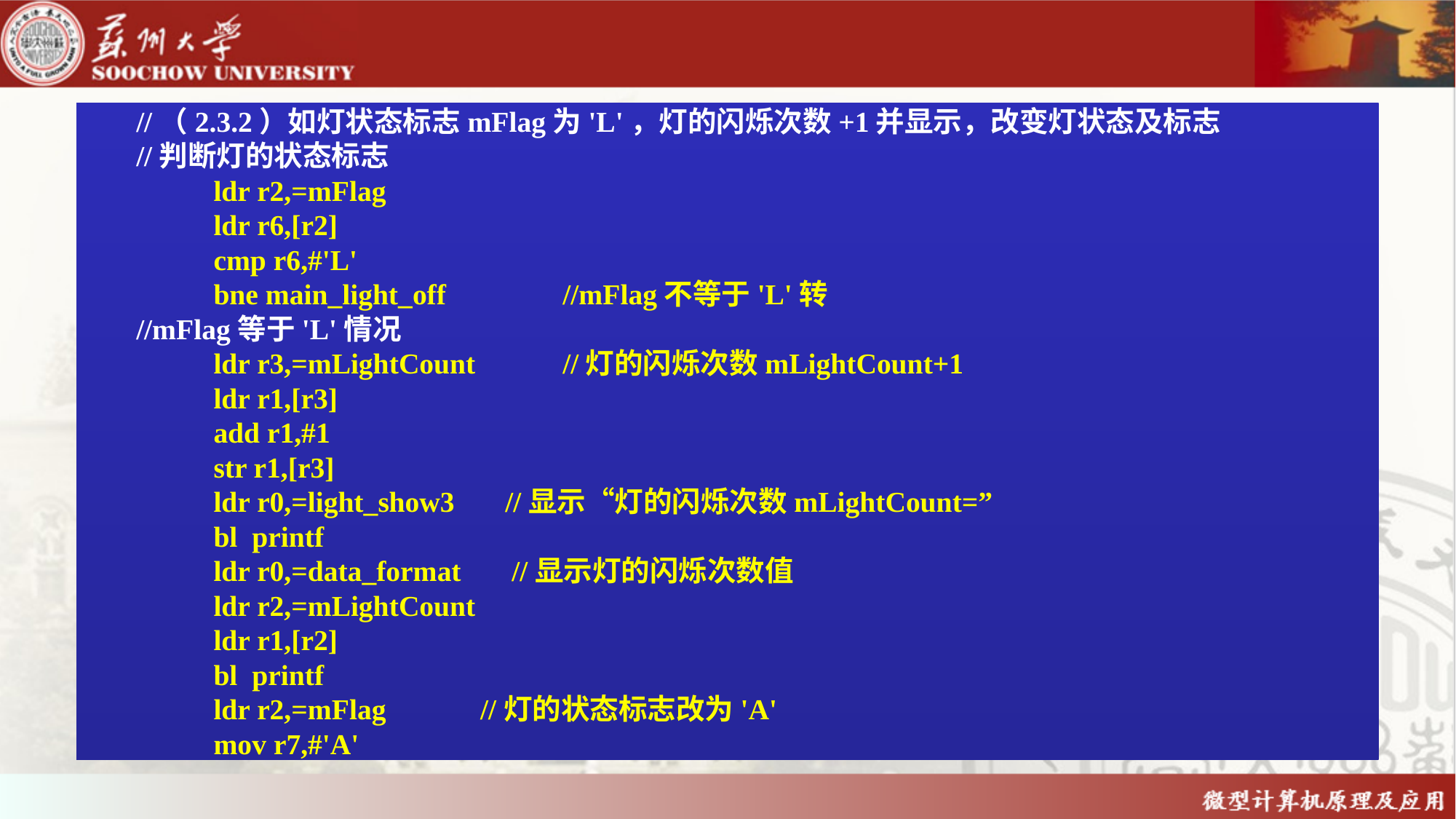

//（2.3.2）如灯状态标志mFlag为'L'，灯的闪烁次数+1并显示，改变灯状态及标志
//判断灯的状态标志
	ldr r2,=mFlag
	ldr r6,[r2]
	cmp r6,#'L'
	bne main_light_off	   //mFlag不等于'L'转
//mFlag等于'L'情况
	ldr r3,=mLightCount	   //灯的闪烁次数mLightCount+1
	ldr r1,[r3]
	add r1,#1
	str r1,[r3]
	ldr r0,=light_show3       //显示“灯的闪烁次数mLightCount=”
	bl  printf
	ldr r0,=data_format       //显示灯的闪烁次数值
	ldr r2,=mLightCount
	ldr r1,[r2]
	bl  printf
	ldr r2,=mFlag             //灯的状态标志改为'A'
	mov r7,#'A'